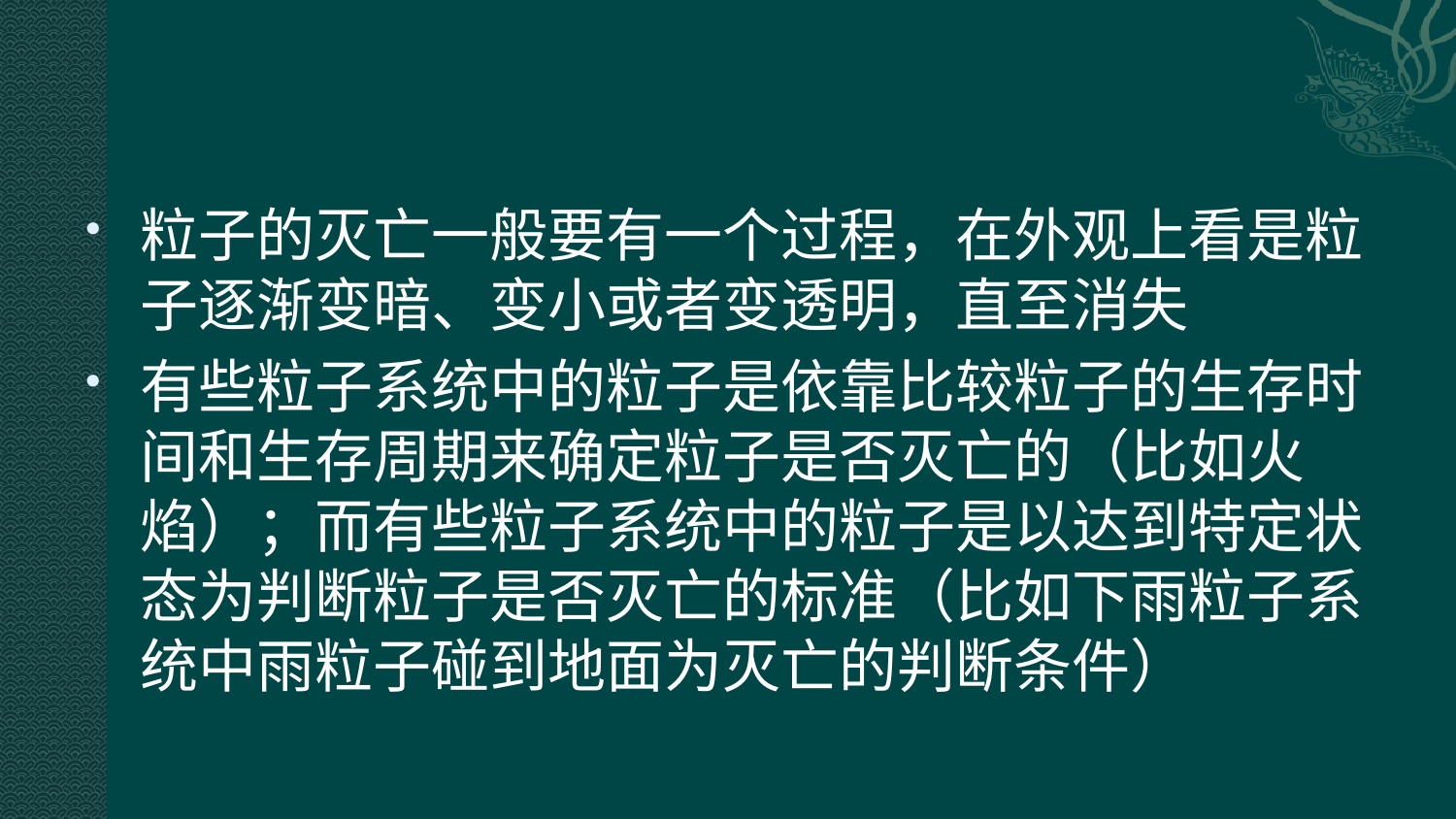

#
粒子的灭亡一般要有一个过程，在外观上看是粒子逐渐变暗、变小或者变透明，直至消失
有些粒子系统中的粒子是依靠比较粒子的生存时间和生存周期来确定粒子是否灭亡的（比如火焰）；而有些粒子系统中的粒子是以达到特定状态为判断粒子是否灭亡的标准（比如下雨粒子系统中雨粒子碰到地面为灭亡的判断条件）